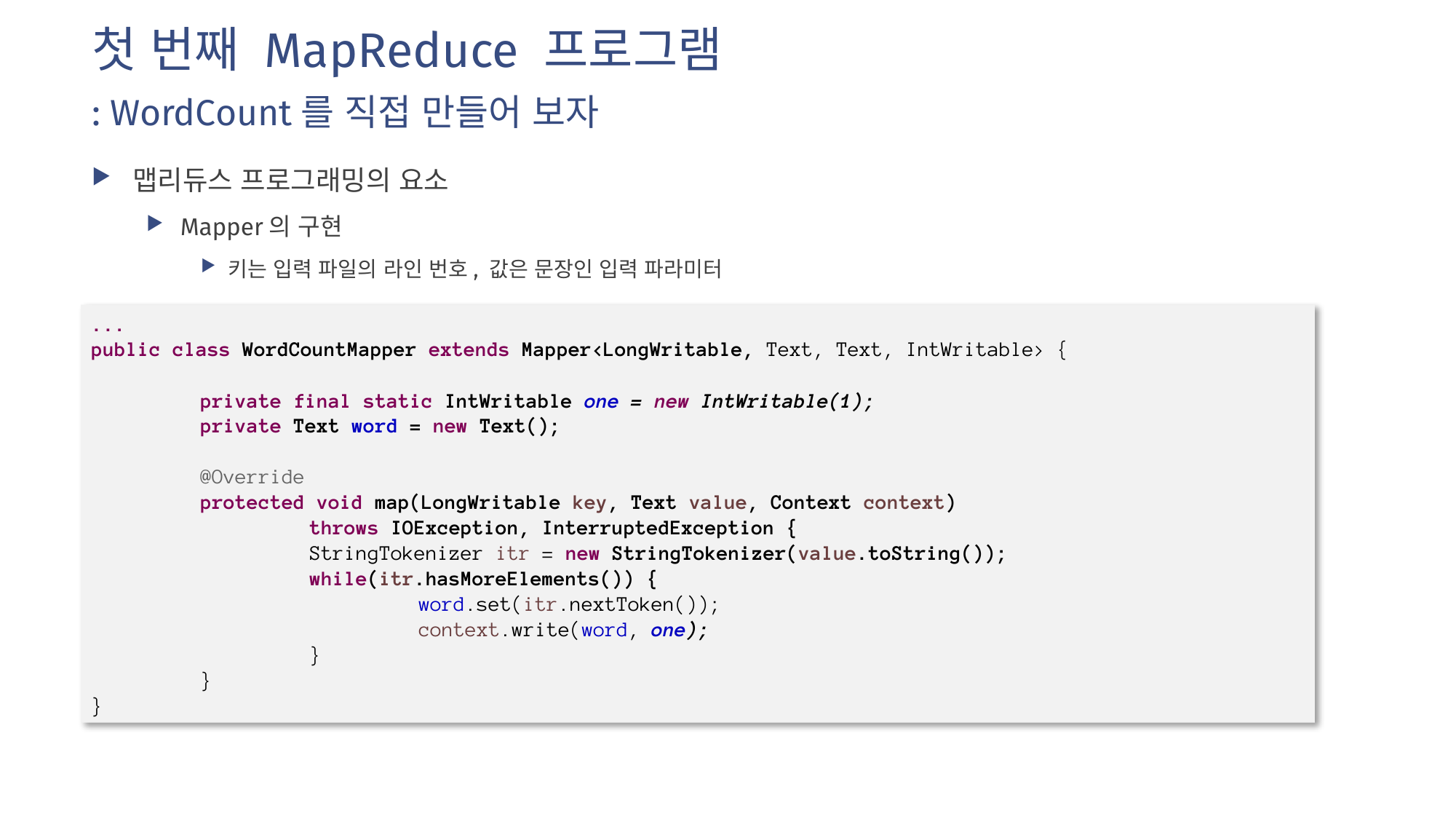

# 첫 번째 MapReduce 프로그램 : WordCount를 직접 만들어 보자
맵리듀스 프로그래밍의 요소
Mapper의 구현
키는 입력 파일의 라인 번호, 값은 문장인 입력 파라미터
...
public class WordCountMapper extends Mapper<LongWritable, Text, Text, IntWritable> {

	private final static IntWritable one = new IntWritable(1);
	private Text word = new Text();

	@Override
	protected void map(LongWritable key, Text value, Context context)
		throws IOException, InterruptedException {
		StringTokenizer itr = new StringTokenizer(value.toString());
		while(itr.hasMoreElements()) {
			word.set(itr.nextToken());
			context.write(word, one);
		}
	}
}